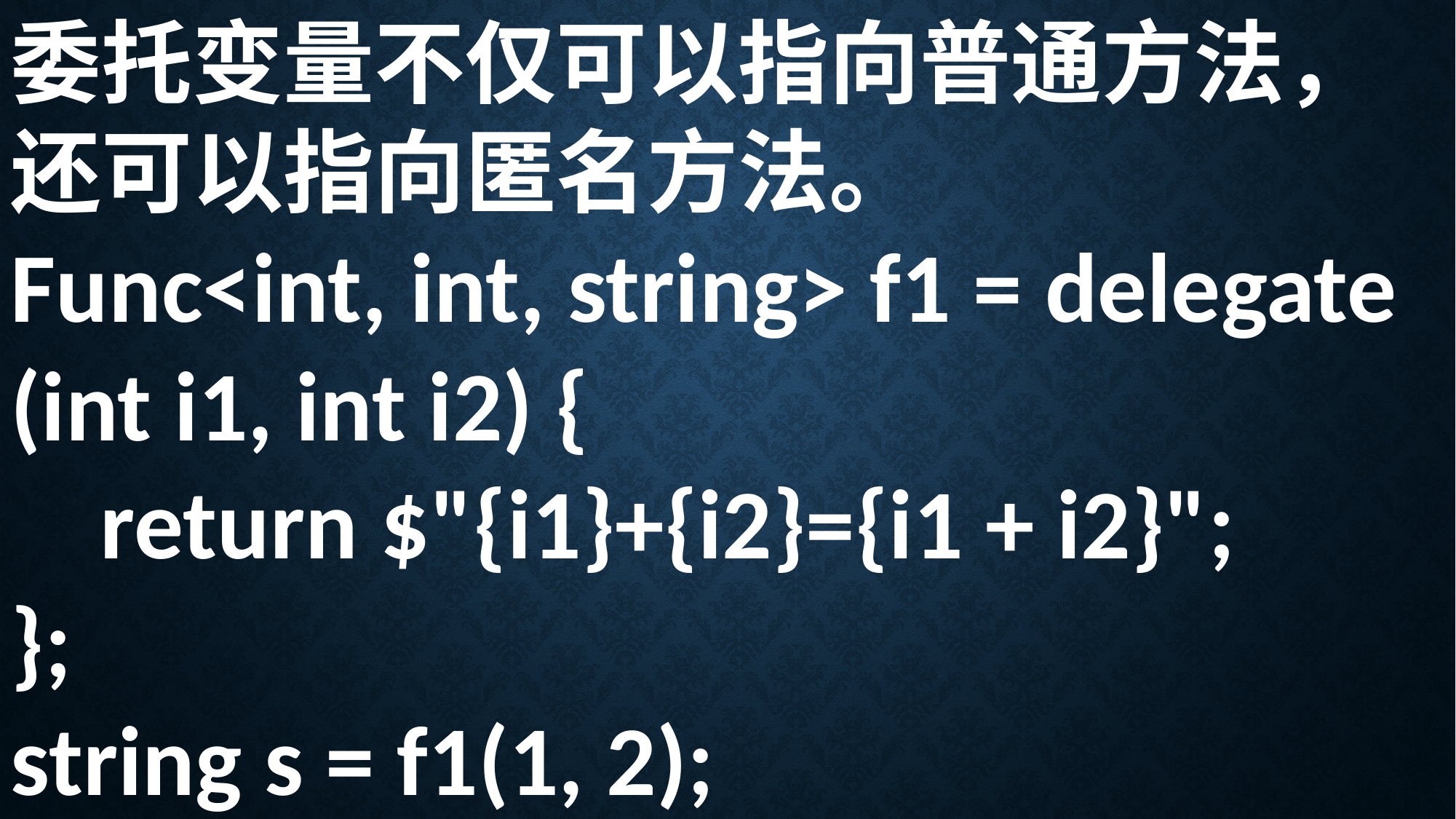

委托变量不仅可以指向普通方法，还可以指向匿名方法。
Func<int, int, string> f1 = delegate (int i1, int i2) {
    return $"{i1}+{i2}={i1 + i2}";
};
string s = f1(1, 2);